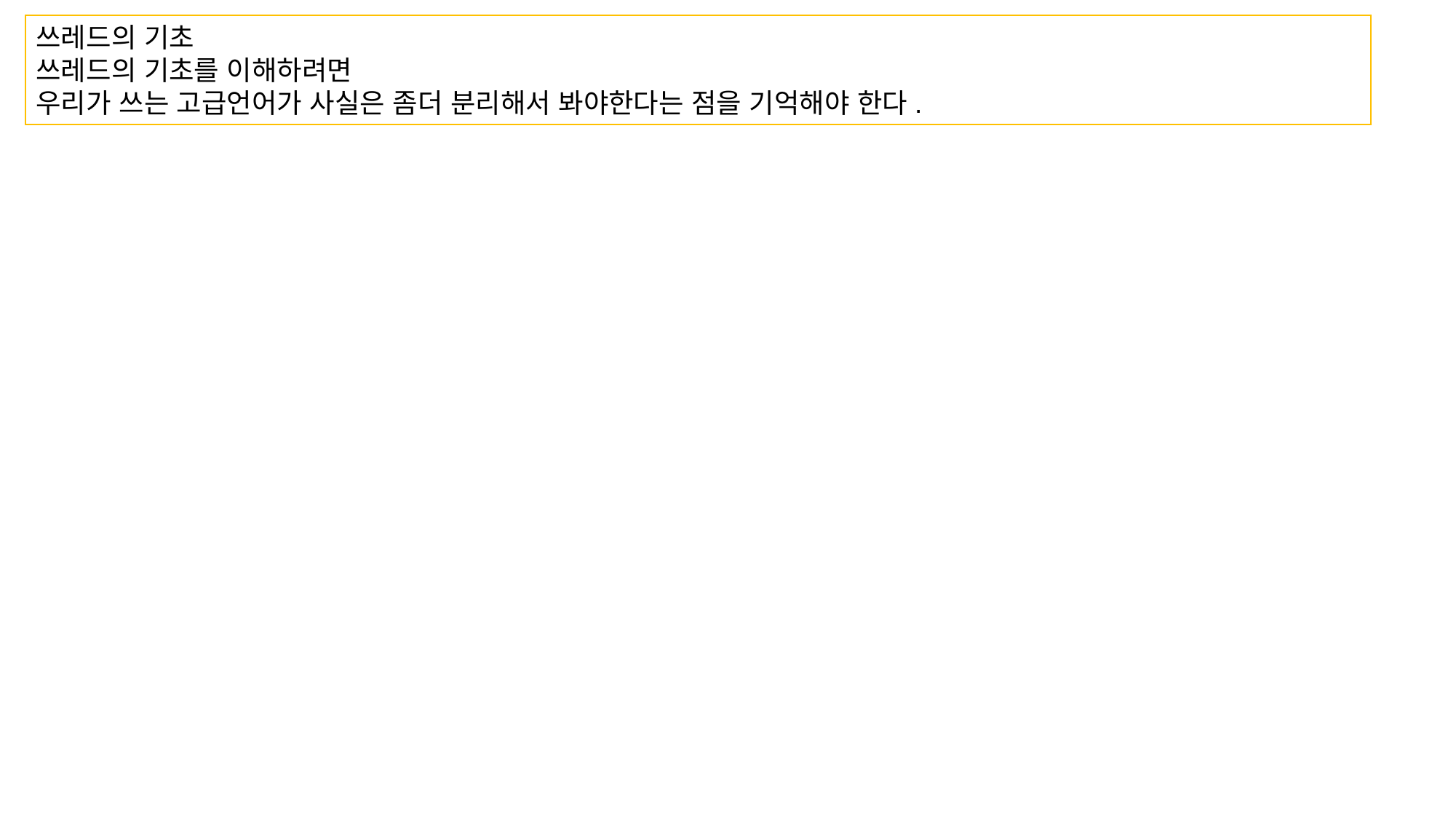

쓰레드의 기초
쓰레드의 기초를 이해하려면
우리가 쓰는 고급언어가 사실은 좀더 분리해서 봐야한다는 점을 기억해야 한다.